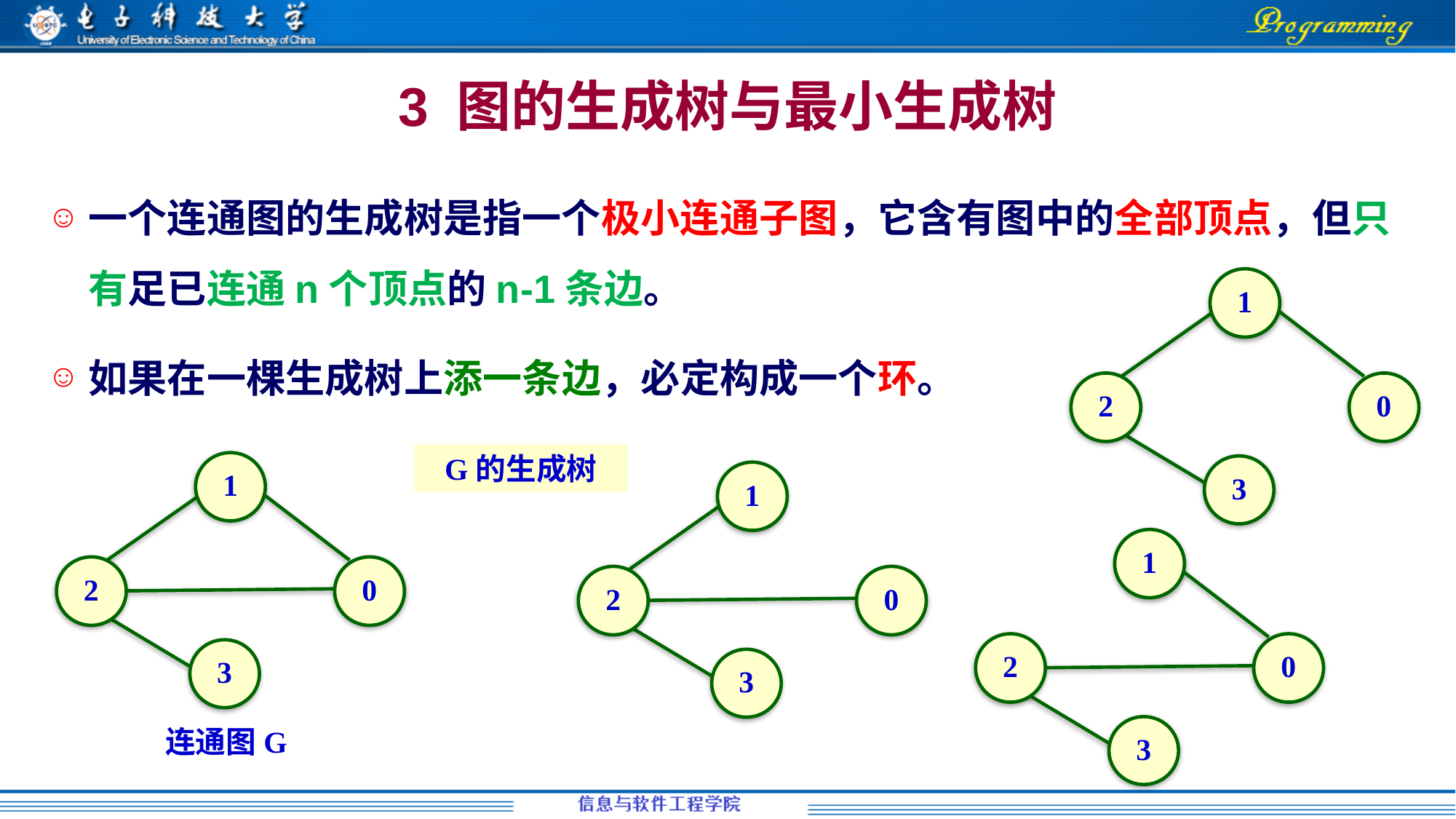

# 3 图的生成树与最小生成树
一个连通图的生成树是指一个极小连通子图，它含有图中的全部顶点，但只有足已连通n个顶点的n-1条边。
如果在一棵生成树上添一条边，必定构成一个环。
1

2
0

3
G的生成树
1

2
0

3
1

2
0

3
连通图G
1

2
0

3